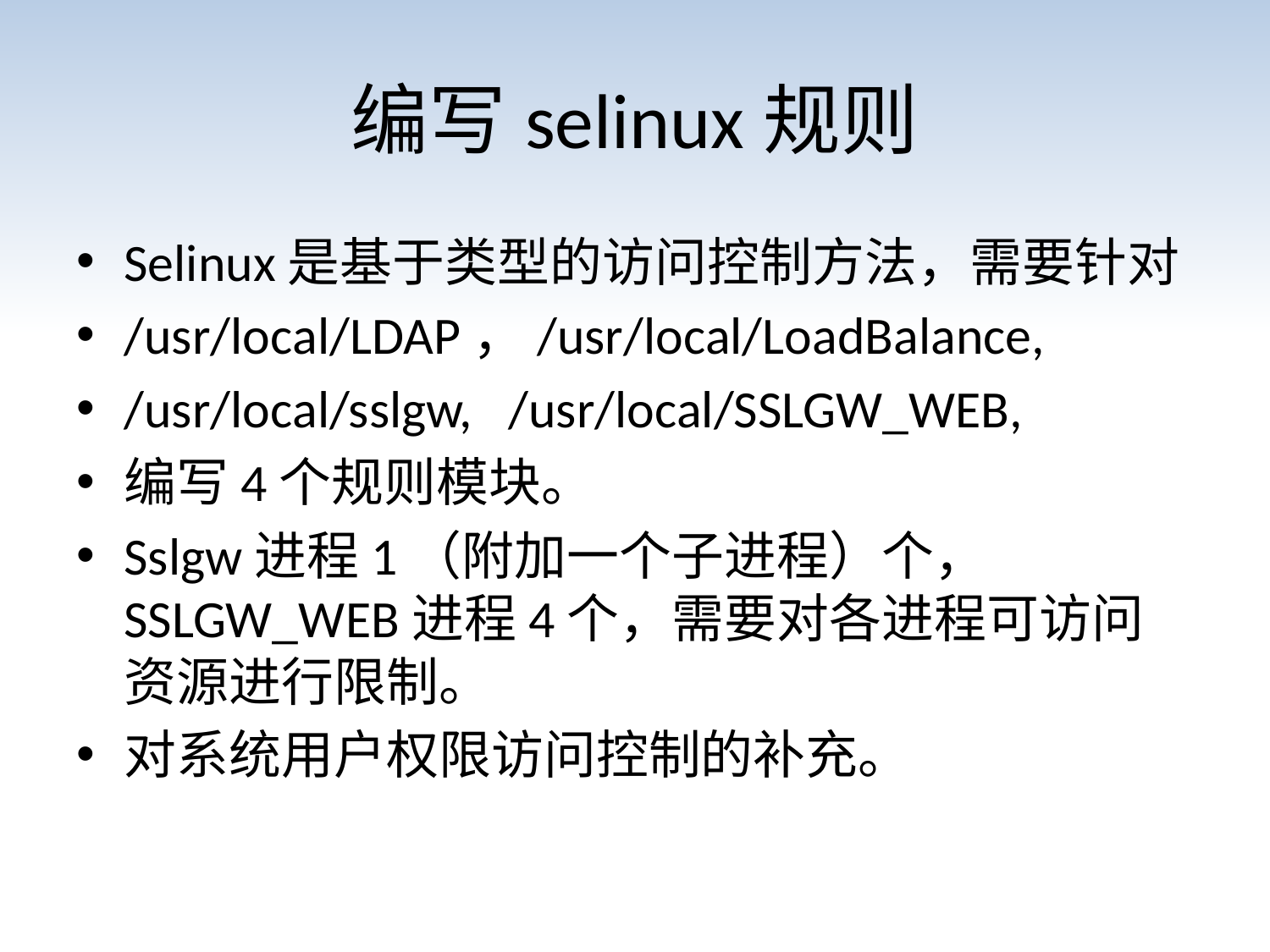

# 编写selinux规则
Selinux是基于类型的访问控制方法，需要针对
/usr/local/LDAP，/usr/local/LoadBalance,
/usr/local/sslgw,   /usr/local/SSLGW_WEB,
编写4个规则模块。
Sslgw进程1（附加一个子进程）个， SSLGW_WEB进程4个，需要对各进程可访问资源进行限制。
对系统用户权限访问控制的补充。